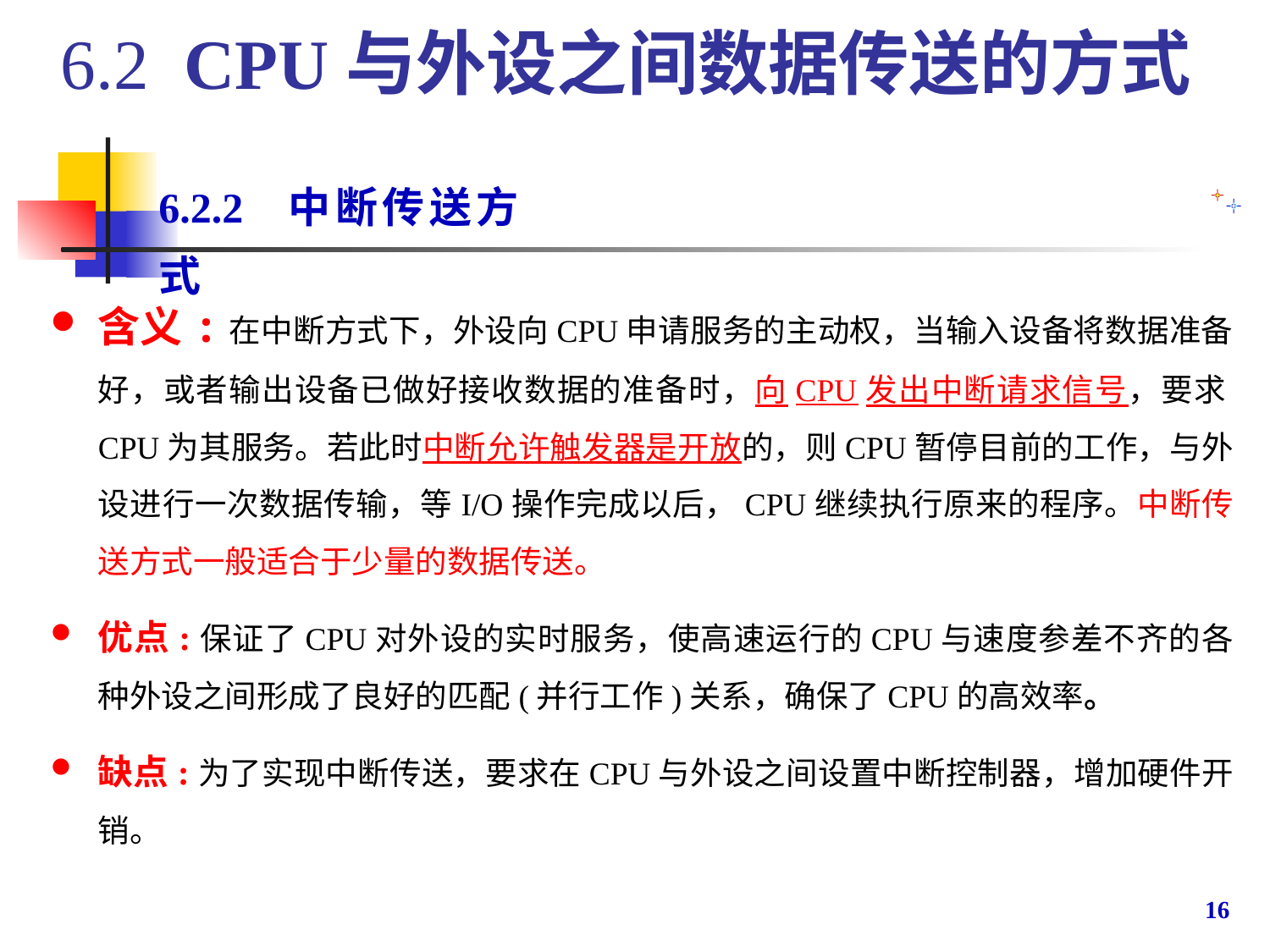

6.2  CPU与外设之间数据传送的方式
6.2.2  中断传送方式
含义:在中断方式下，外设向CPU申请服务的主动权，当输入设备将数据准备好，或者输出设备已做好接收数据的准备时，向CPU发出中断请求信号，要求CPU为其服务。若此时中断允许触发器是开放的，则CPU暂停目前的工作，与外设进行一次数据传输，等I/O操作完成以后，CPU继续执行原来的程序。中断传送方式一般适合于少量的数据传送。
优点:保证了CPU对外设的实时服务，使高速运行的CPU与速度参差不齐的各种外设之间形成了良好的匹配(并行工作)关系，确保了CPU的高效率。
缺点:为了实现中断传送，要求在CPU与外设之间设置中断控制器，增加硬件开销。
16